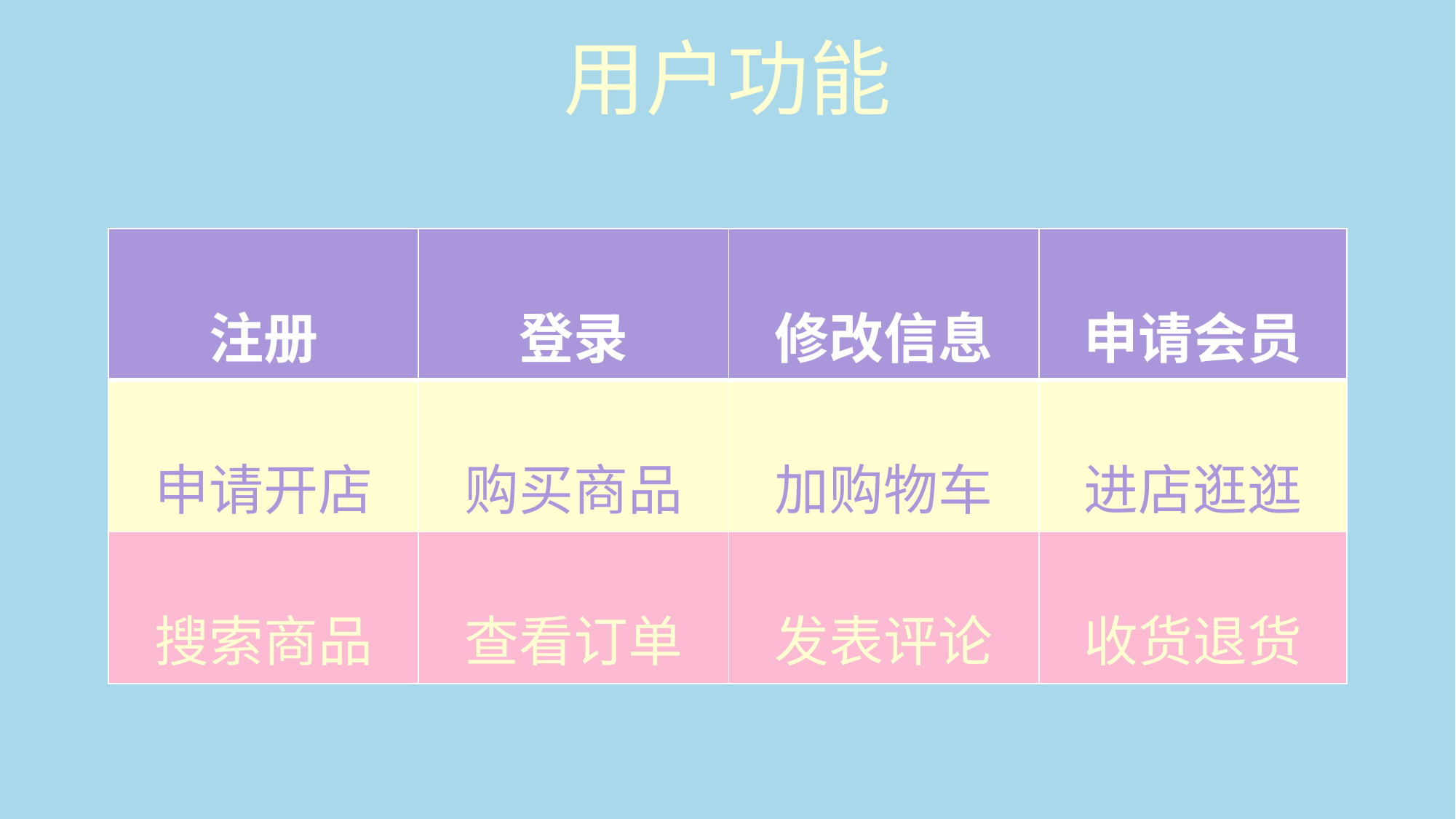

用户功能
| 注册 | 登录 | 修改信息 | 申请会员 |
| --- | --- | --- | --- |
| 申请开店 | 购买商品 | 加购物车 | 进店逛逛 |
| 搜索商品 | 查看订单 | 发表评论 | 收货退货 |